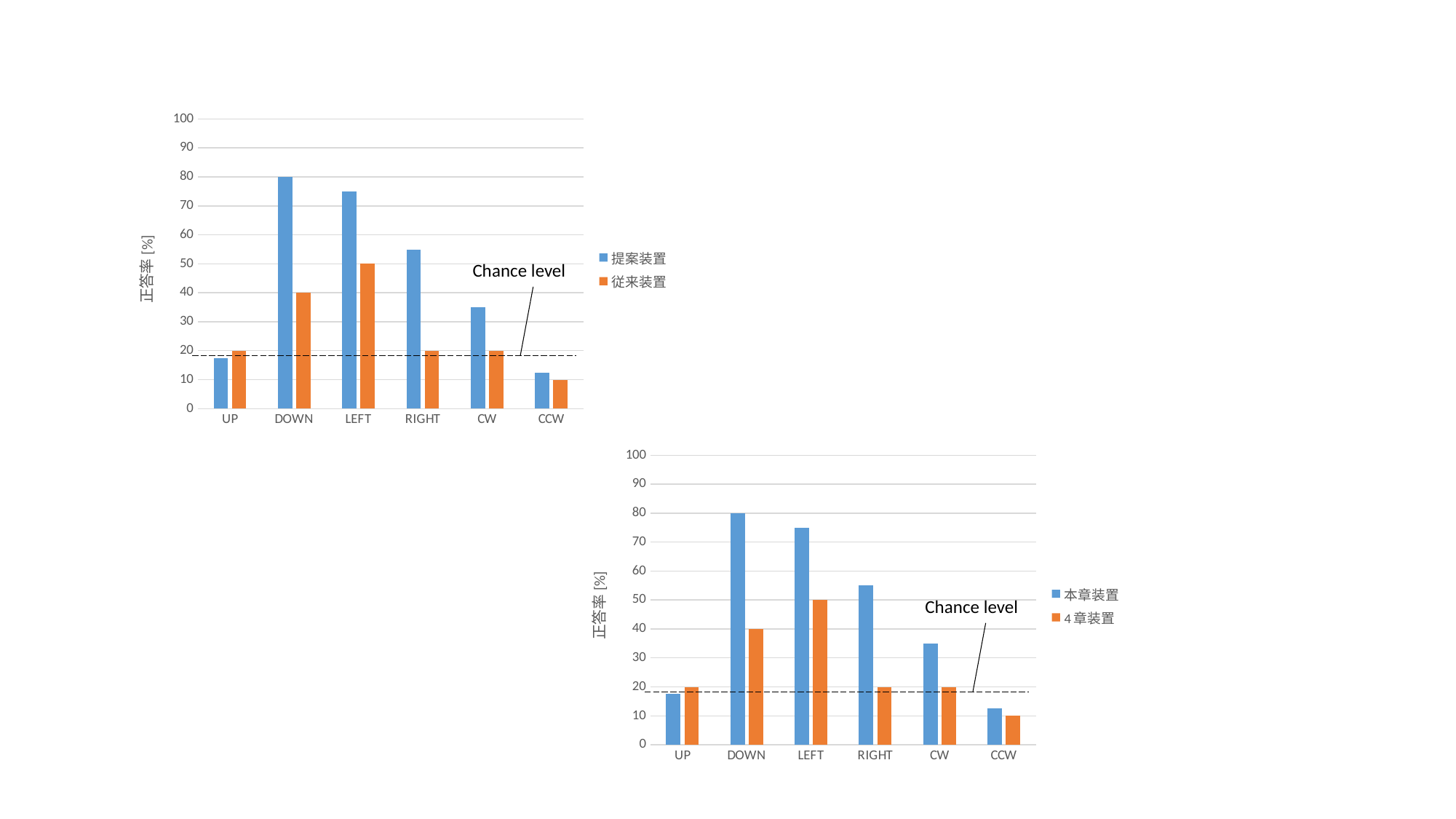

### Chart

| Category | 提案装置 | 従来装置 |
|---|---|---|
| UP | 17.5 | 20.0 |
| DOWN | 80.0 | 40.0 |
| LEFT | 75.0 | 50.0 |
| RIGHT | 55.00000000000001 | 20.0 |
| CW | 35.0 | 20.0 |
| CCW | 12.5 | 10.0 |
Chance level

### Chart

| Category |  |  |
|---|---|---|
| UP | 17.5 | 20.0 |
| DOWN | 80.0 | 40.0 |
| LEFT | 75.0 | 50.0 |
| RIGHT | 55.00000000000001 | 20.0 |
| CW | 35.0 | 20.0 |
| CCW | 12.5 | 10.0 |
Chance level